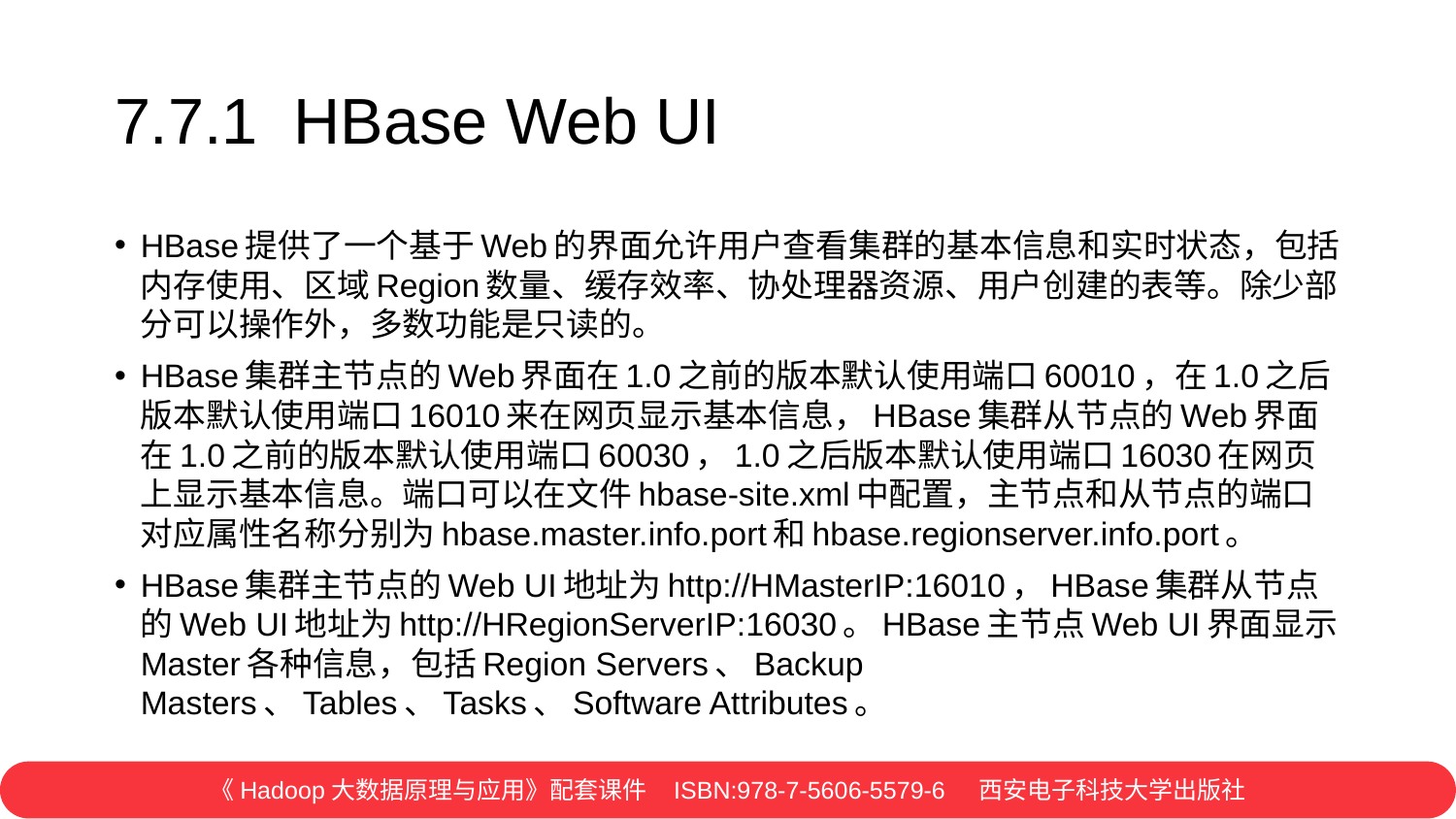

# 7.7.1  HBase Web UI
HBase提供了一个基于Web的界面允许用户查看集群的基本信息和实时状态，包括内存使用、区域Region数量、缓存效率、协处理器资源、用户创建的表等。除少部分可以操作外，多数功能是只读的。
HBase集群主节点的Web界面在1.0之前的版本默认使用端口60010，在1.0之后版本默认使用端口16010来在网页显示基本信息，HBase集群从节点的Web界面在1.0之前的版本默认使用端口60030，1.0之后版本默认使用端口16030在网页上显示基本信息。端口可以在文件hbase-site.xml中配置，主节点和从节点的端口对应属性名称分别为hbase.master.info.port和hbase.regionserver.info.port。
HBase集群主节点的Web UI地址为http://HMasterIP:16010，HBase集群从节点的Web UI地址为http://HRegionServerIP:16030。HBase主节点Web UI界面显示Master各种信息，包括Region Servers、Backup Masters、Tables、Tasks、Software Attributes。